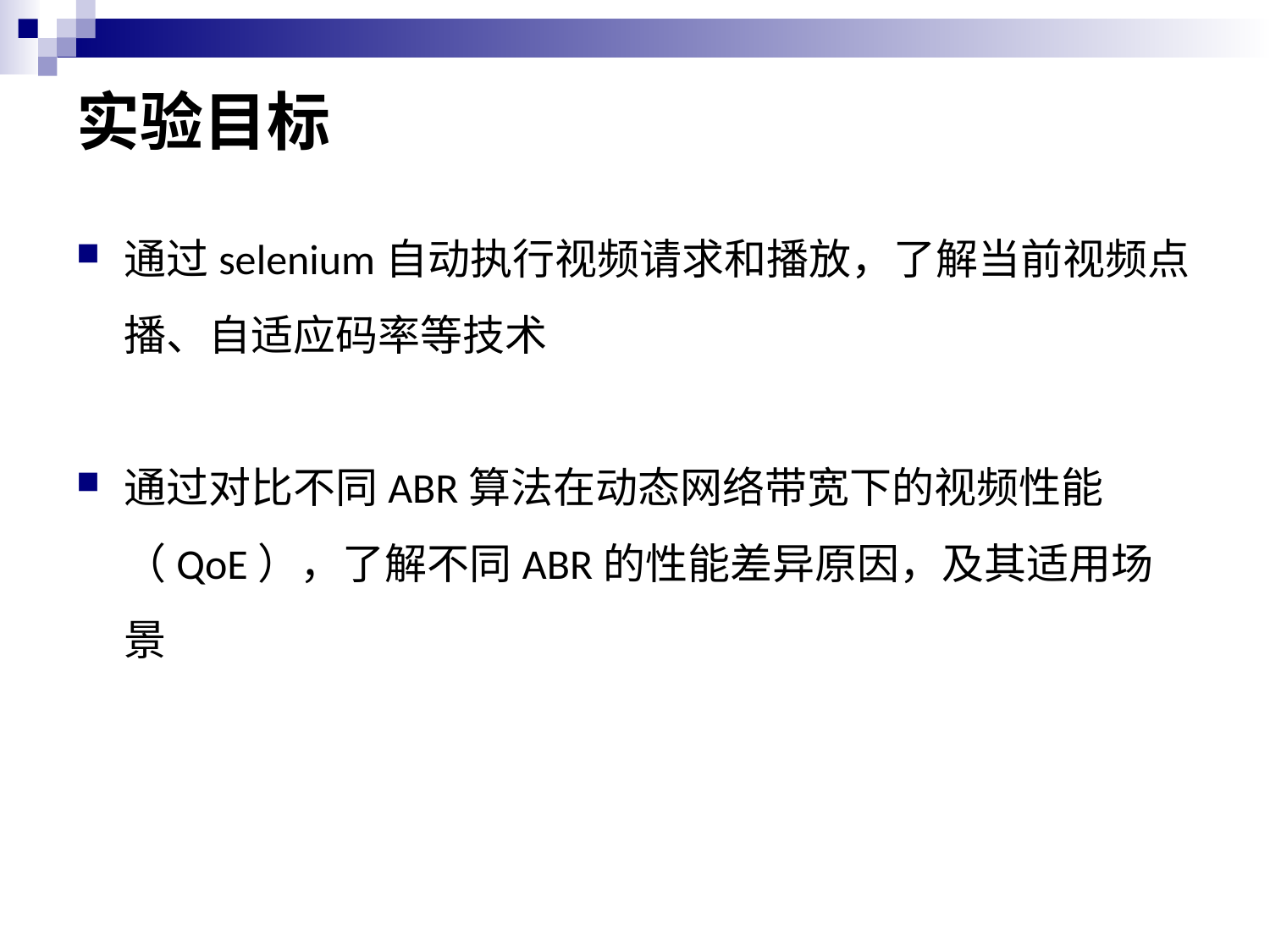

# 实验目标
通过selenium自动执行视频请求和播放，了解当前视频点播、自适应码率等技术

通过对比不同ABR算法在动态网络带宽下的视频性能（QoE），了解不同ABR的性能差异原因，及其适用场景
40